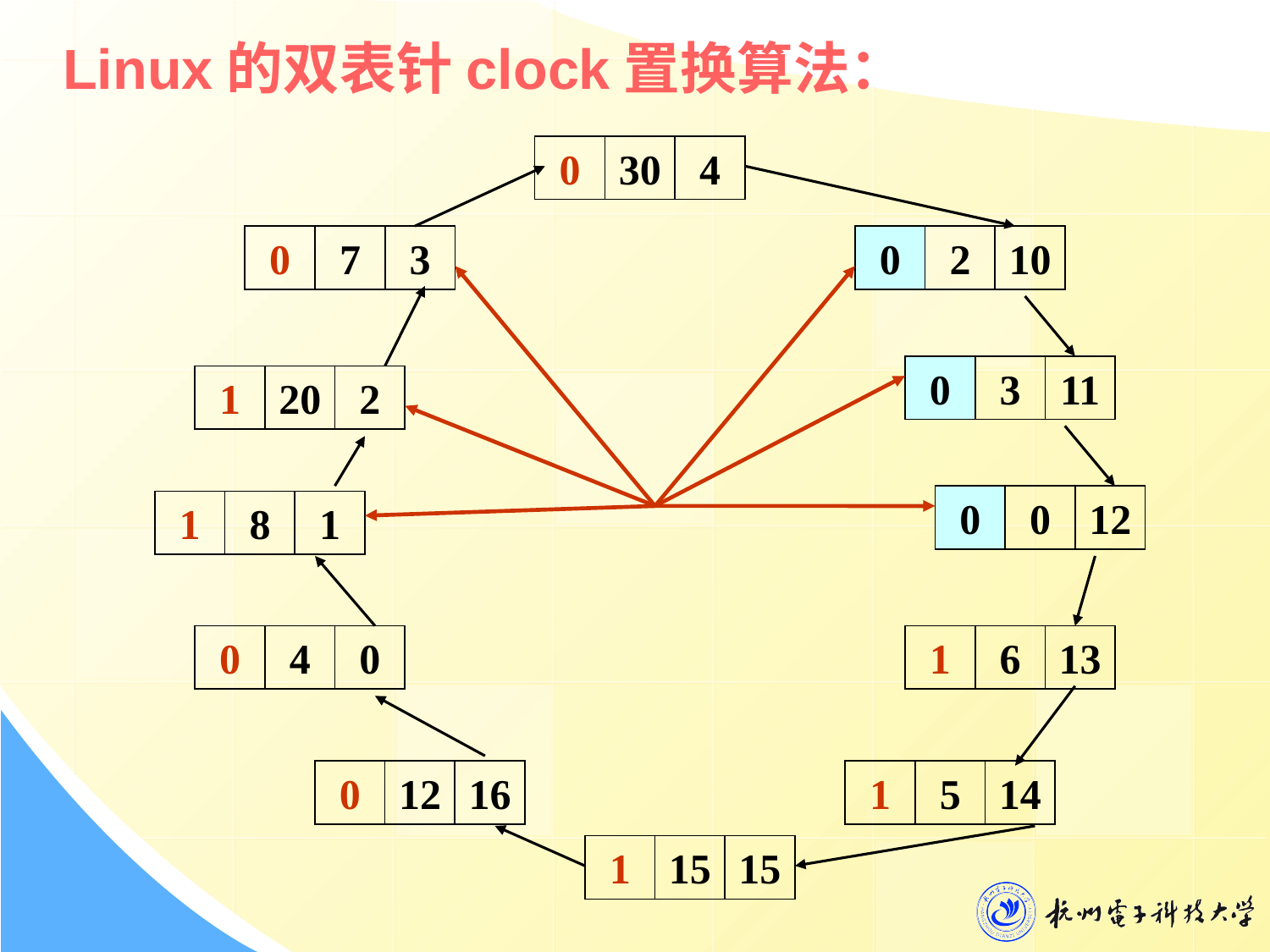

Linux的双表针clock置换算法：
0
30
4

0
7
3
1
2
10
0

1
3
11
0
1
20
2

1
0
12
0
1
8
1

0
4
0
1
6
13

0
12
16
1
5
14

1
15
15